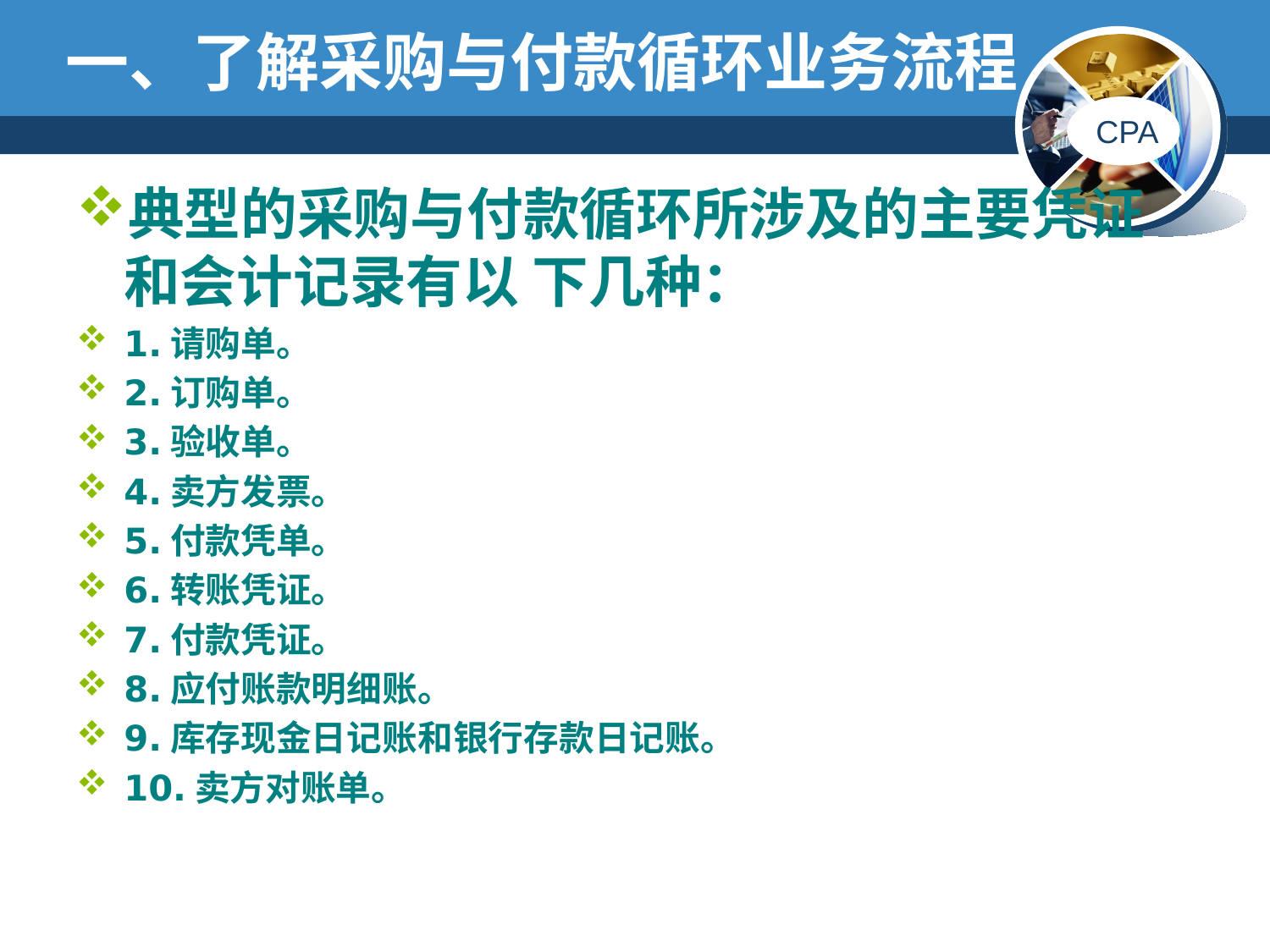

# 一、了解采购与付款循环业务流程
典型的采购与付款循环所涉及的主要凭证和会计记录有以 下几种：
1.请购单。
2.订购单。
3.验收单。
4.卖方发票。
5.付款凭单。
6.转账凭证。
7.付款凭证。
8.应付账款明细账。
9.库存现金日记账和银行存款日记账。
10.卖方对账单。